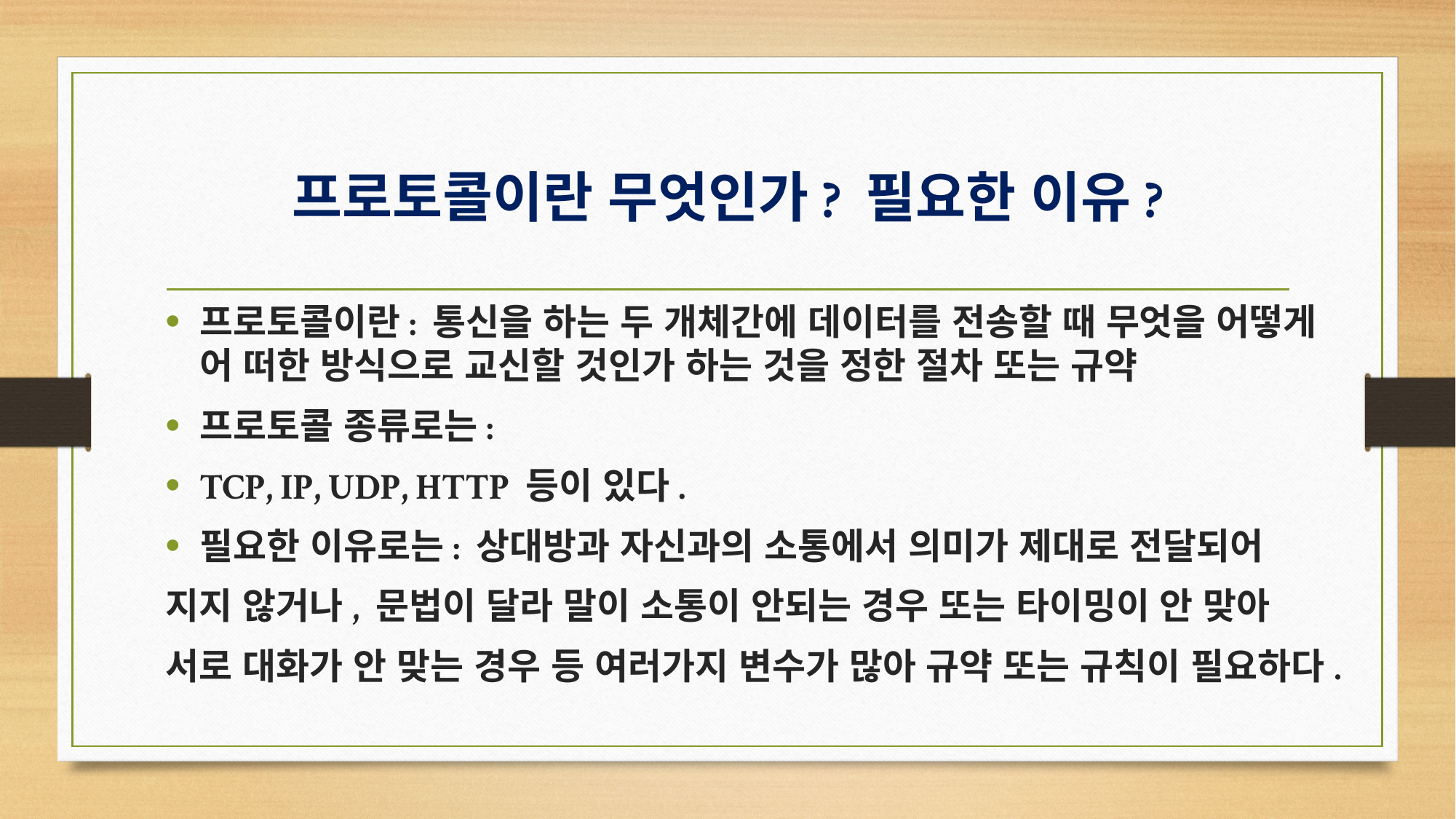

# 프로토콜이란 무엇인가? 필요한 이유?
프로토콜이란: 통신을 하는 두 개체간에 데이터를 전송할 때 무엇을 어떻게 어 떠한 방식으로 교신할 것인가 하는 것을 정한 절차 또는 규약
프로토콜 종류로는:
TCP, IP, UDP, HTTP 등이 있다.
필요한 이유로는: 상대방과 자신과의 소통에서 의미가 제대로 전달되어
지지 않거나, 문법이 달라 말이 소통이 안되는 경우 또는 타이밍이 안 맞아
서로 대화가 안 맞는 경우 등 여러가지 변수가 많아 규약 또는 규칙이 필요하다.